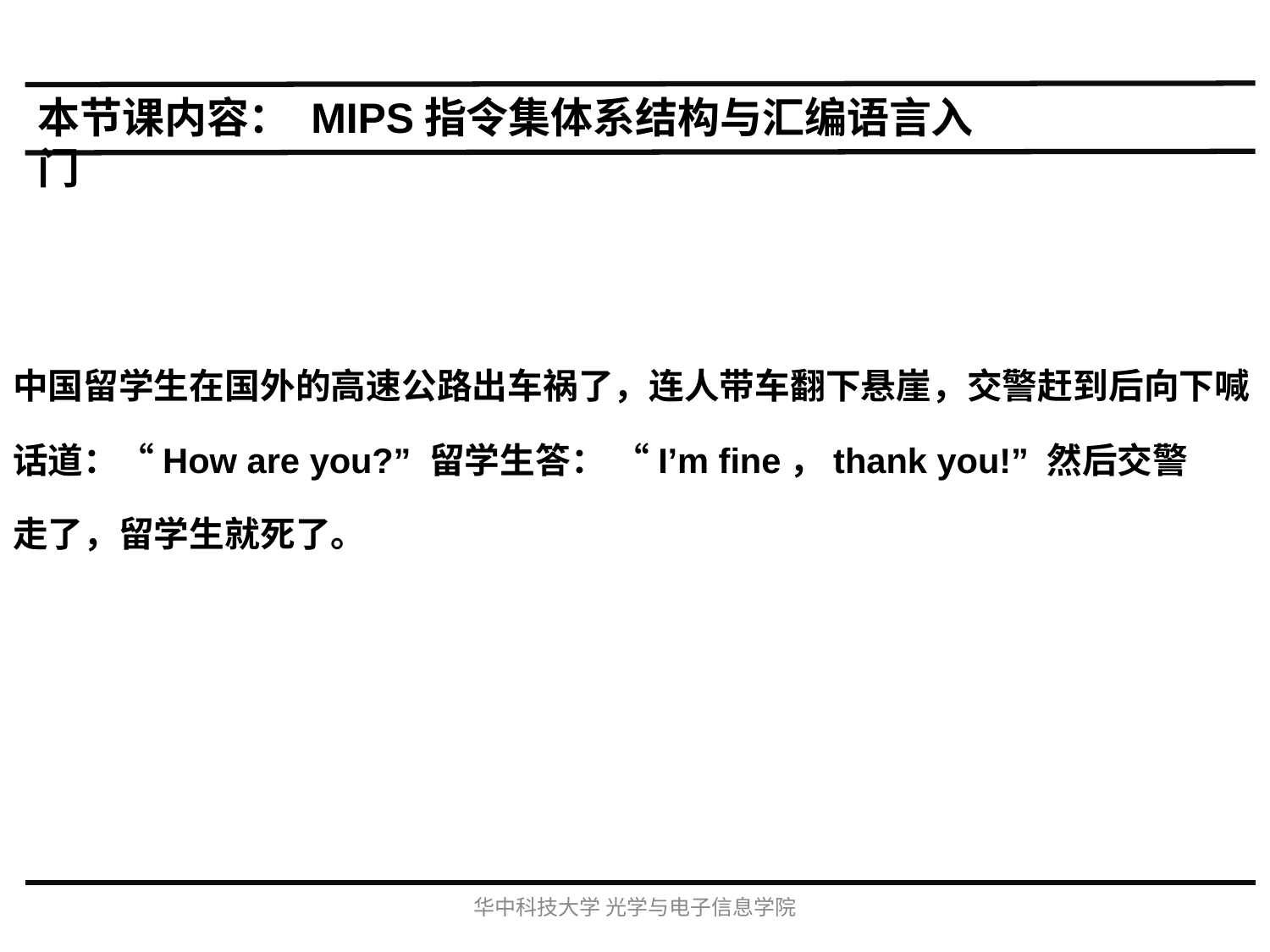

本节课内容： MIPS指令集体系结构与汇编语言入门
中国留学生在国外的高速公路出车祸了，连人带车翻下悬崖，交警赶到后向下喊
话道：“How are you?” 留学生答： “I’m fine，thank you!” 然后交警
走了，留学生就死了。
华中科技大学光学与电子信息学院